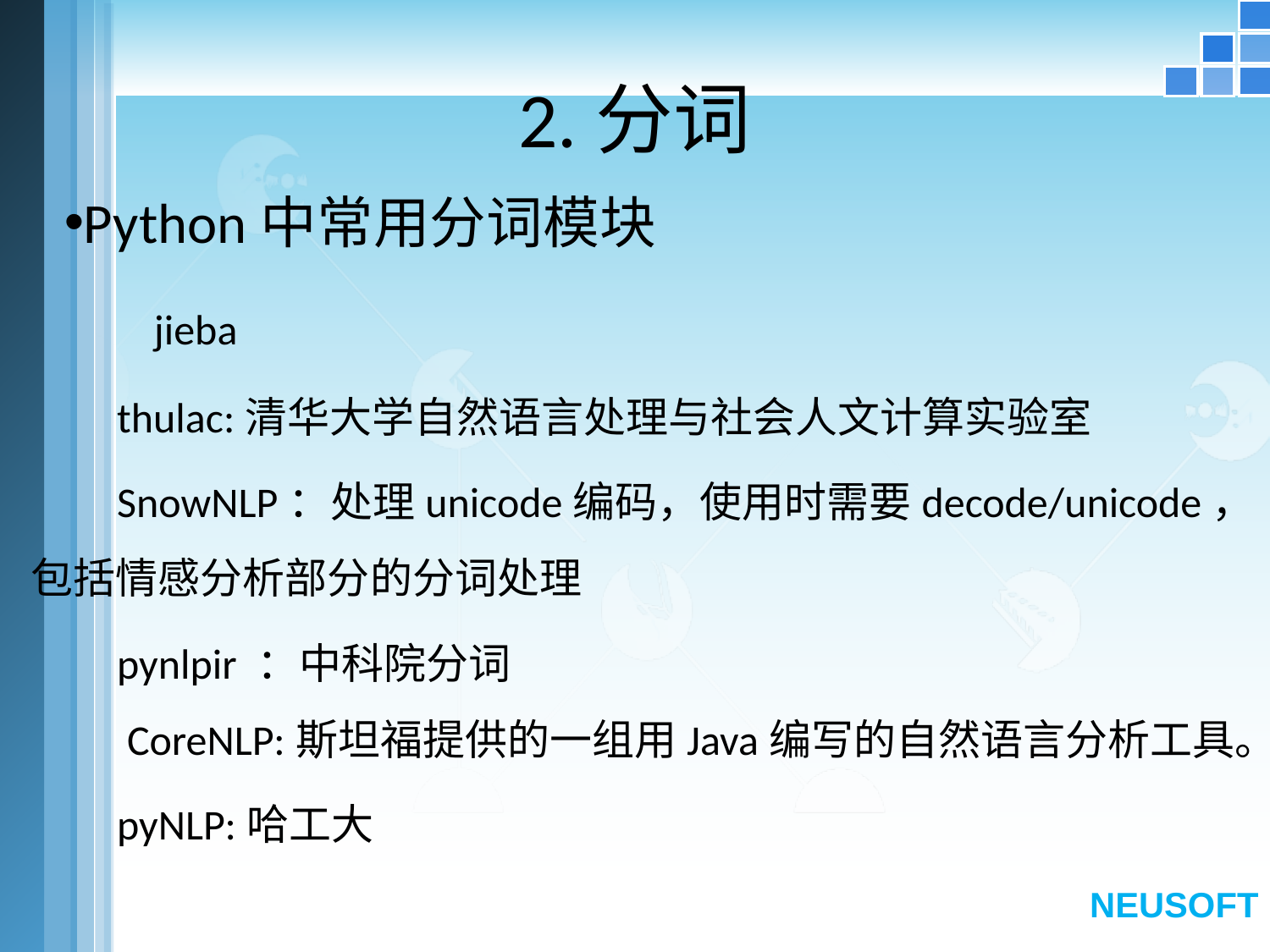

# 2.分词
Python中常用分词模块
      jieba
         thulac:清华大学自然语言处理与社会人文计算实验室
         SnowNLP：处理unicode编码，使用时需要decode/unicode，包括情感分析部分的分词处理
         pynlpir ：中科院分词
         CoreNLP:斯坦福提供的一组用Java编写的自然语言分析工具。
         pyNLP:哈工大